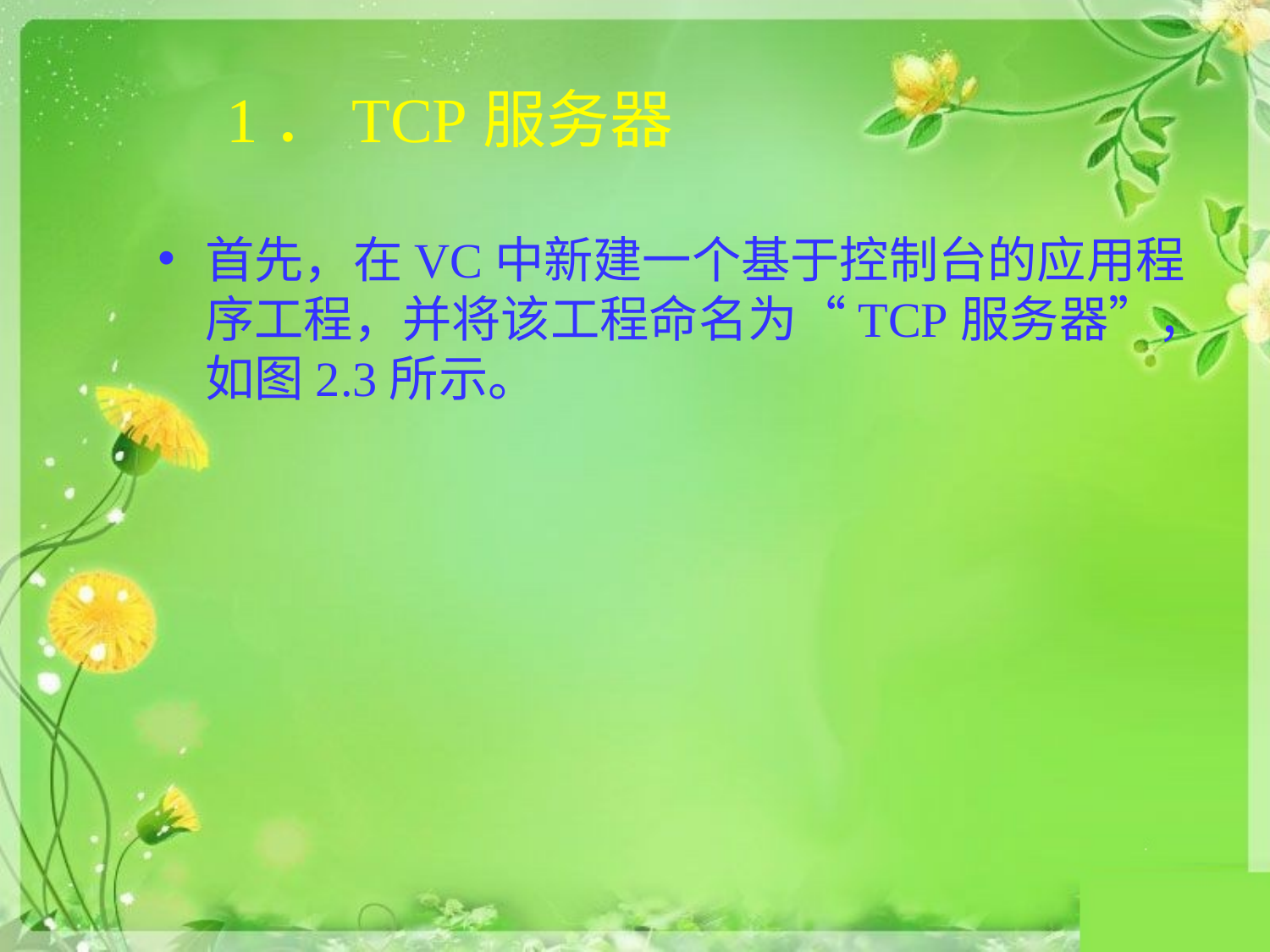

# 1．TCP服务器
首先，在VC中新建一个基于控制台的应用程序工程，并将该工程命名为“TCP服务器”，如图2.3所示。